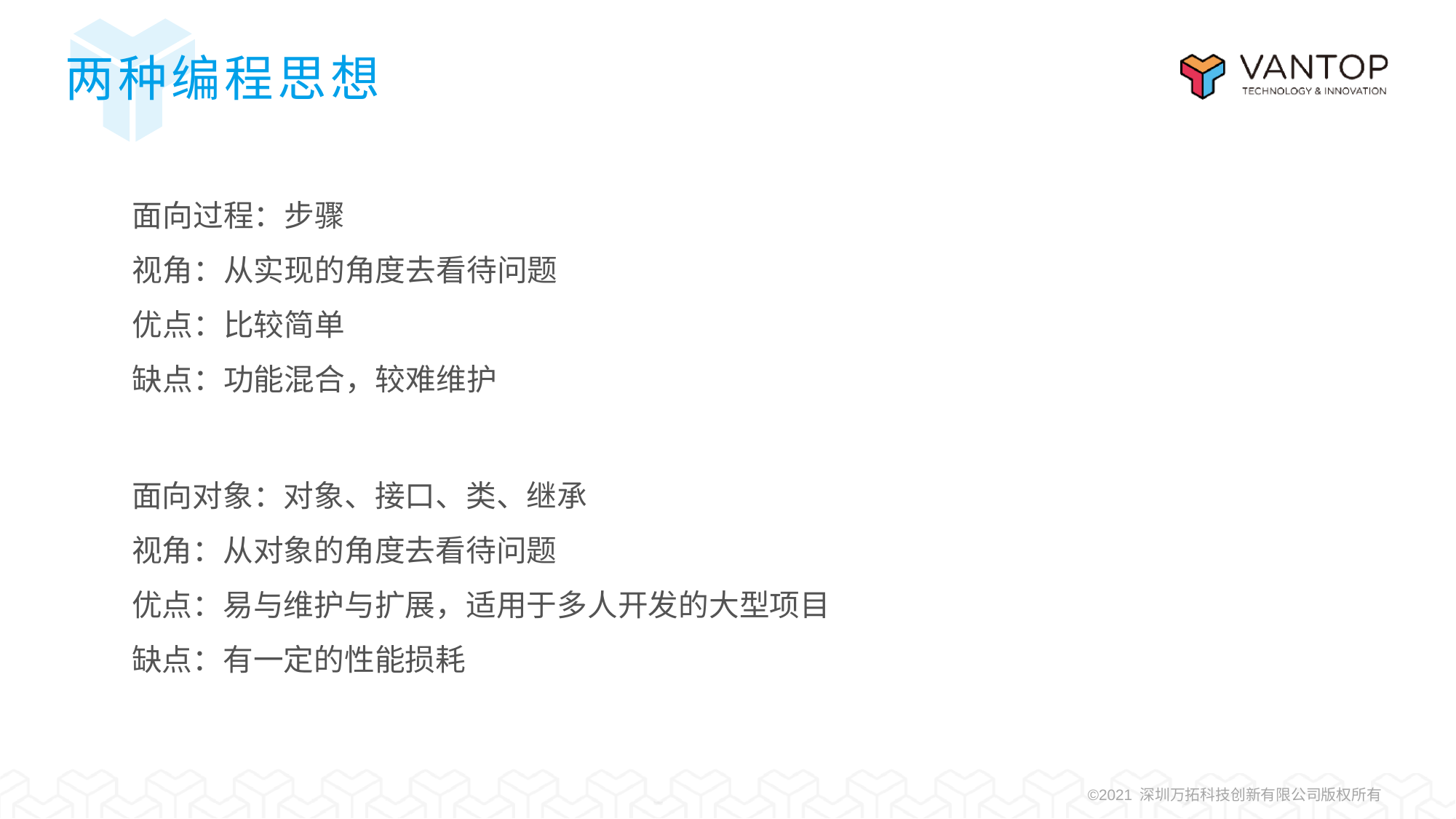

# 两种编程思想
面向过程：步骤
视角：从实现的角度去看待问题
优点：比较简单
缺点：功能混合，较难维护
面向对象：对象、接口、类、继承
视角：从对象的角度去看待问题
优点：易与维护与扩展，适用于多人开发的大型项目
缺点：有一定的性能损耗